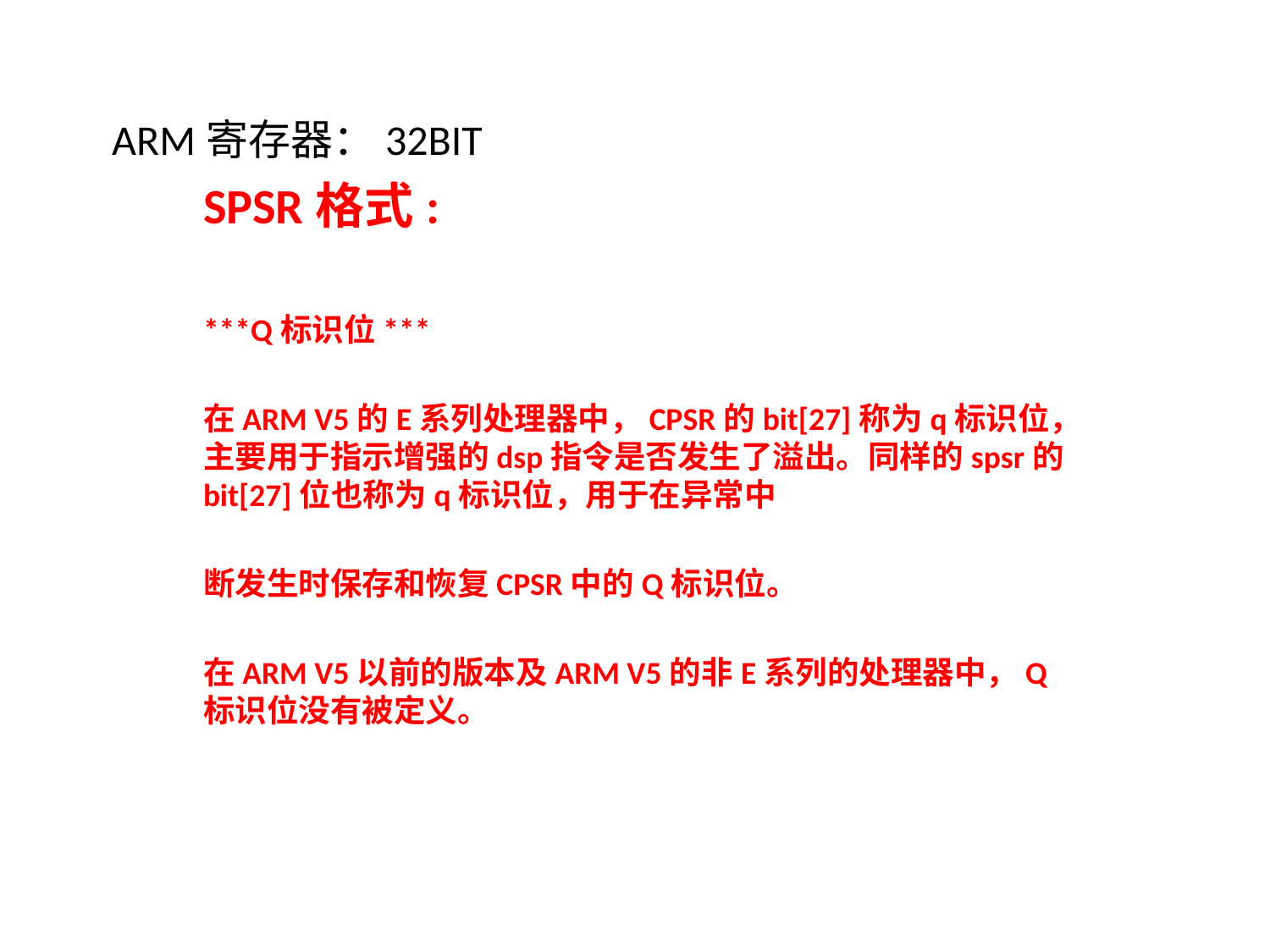

# ARM寄存器：32BIT
SPSR格式:

***Q标识位***

在ARM V5的E系列处理器中，CPSR的bit[27]称为q标识位，主要用于指示增强的dsp指令是否发生了溢出。同样的spsr的bit[27]位也称为q标识位，用于在异常中

断发生时保存和恢复CPSR中的Q标识位。

在ARM V5以前的版本及ARM V5的非E系列的处理器中，Q标识位没有被定义。